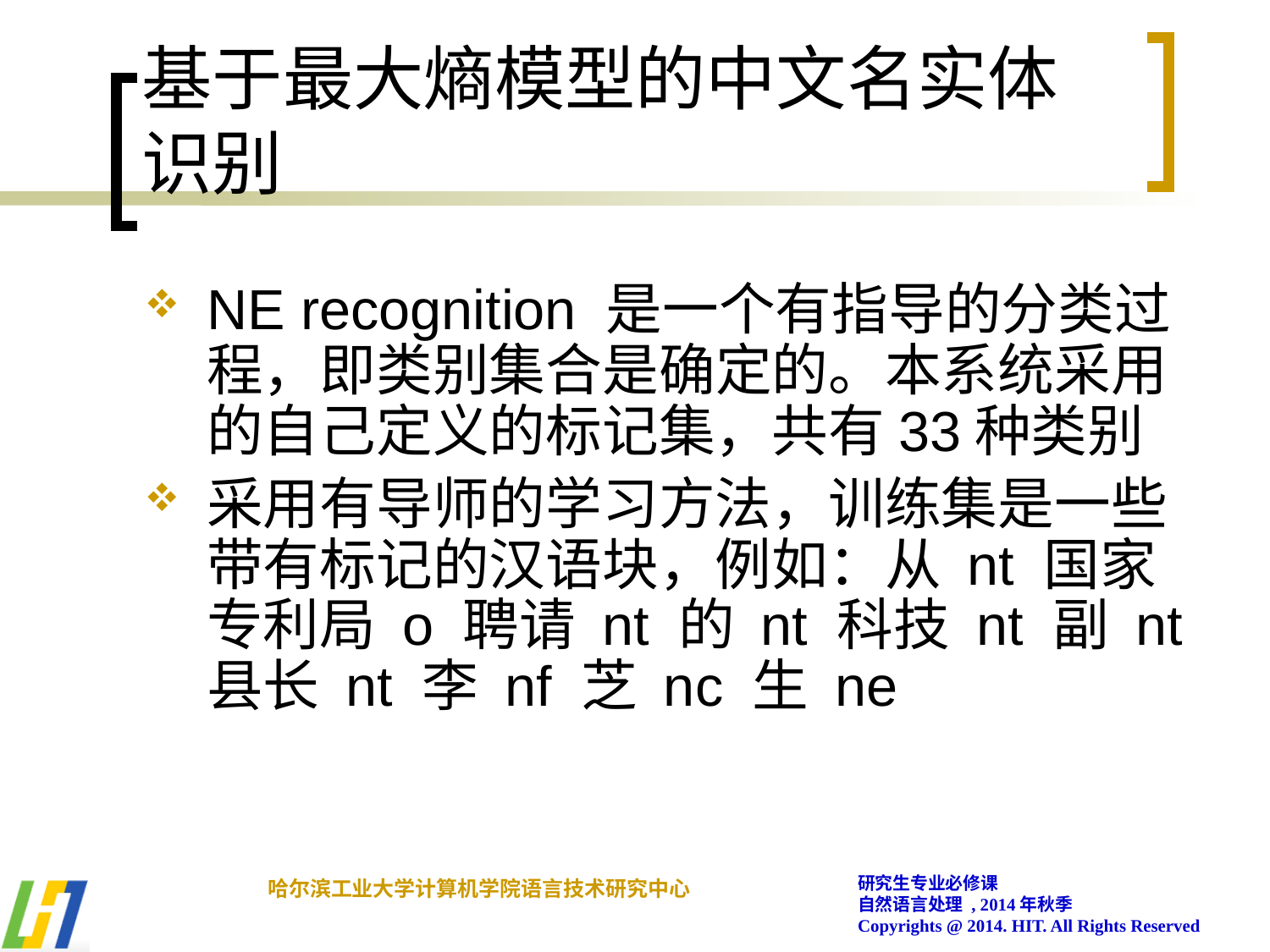

# 基于最大熵模型的中文名实体识别
NE recognition 是一个有指导的分类过程，即类别集合是确定的。本系统采用的自己定义的标记集，共有33种类别
采用有导师的学习方法，训练集是一些带有标记的汉语块，例如：从 nt 国家专利局 o 聘请 nt 的 nt 科技 nt 副 nt 县长 nt 李 nf 芝 nc 生 ne

研究生专业必修课
自然语言处理 , 2014年秋季
Copyrights @ 2014. HIT. All Rights Reserved
哈尔滨工业大学计算机学院语言技术研究中心